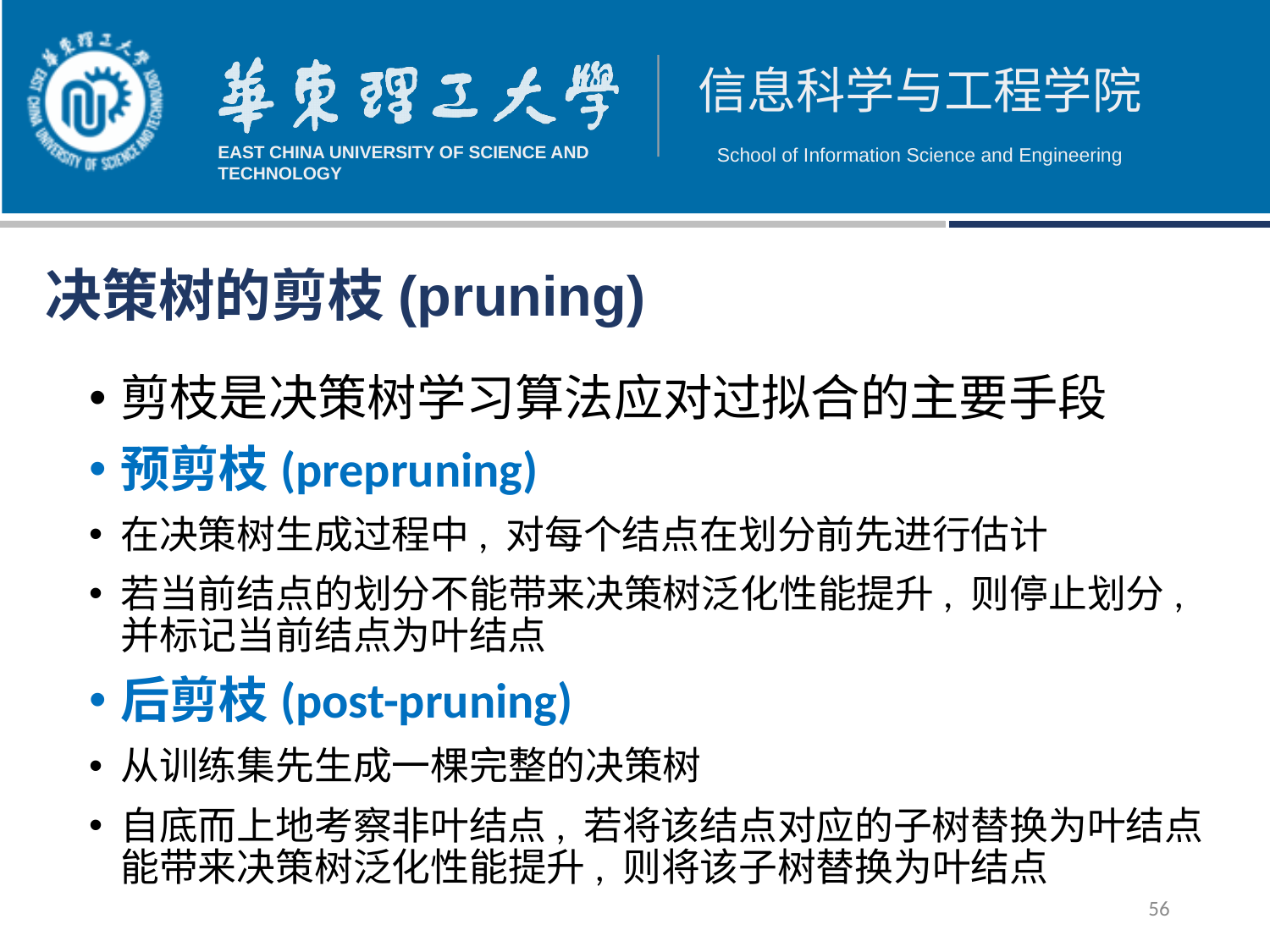

决策树的剪枝(pruning)
剪枝是决策树学习算法应对过拟合的主要手段
预剪枝(prepruning)
在决策树生成过程中, 对每个结点在划分前先进行估计
若当前结点的划分不能带来决策树泛化性能提升, 则停止划分, 并标记当前结点为叶结点
后剪枝(post-pruning)
从训练集先生成一棵完整的决策树
自底而上地考察非叶结点, 若将该结点对应的子树替换为叶结点能带来决策树泛化性能提升, 则将该子树替换为叶结点
56